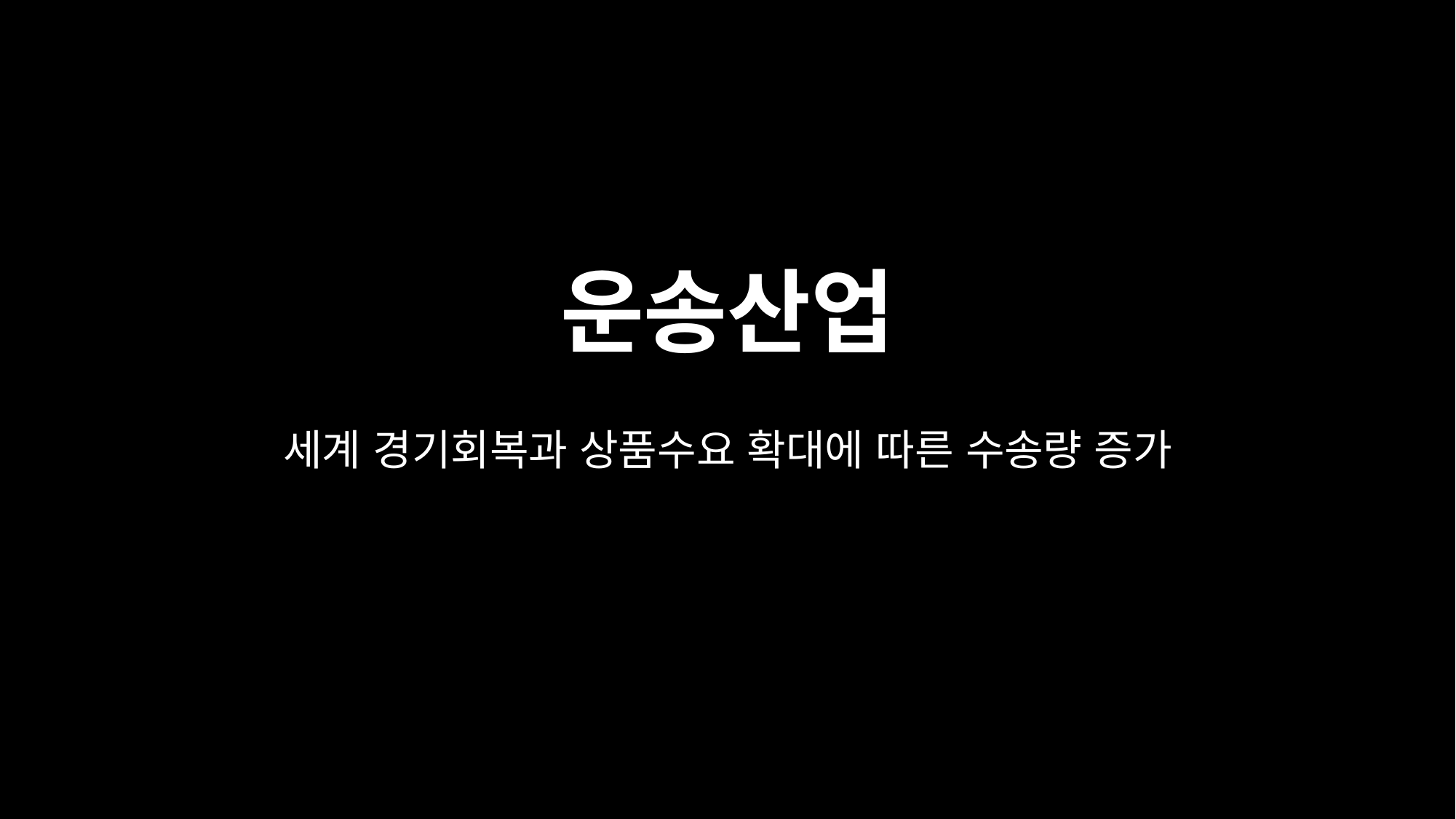

# 운송산업
세계 경기회복과 상품수요 확대에 따른 수송량 증가